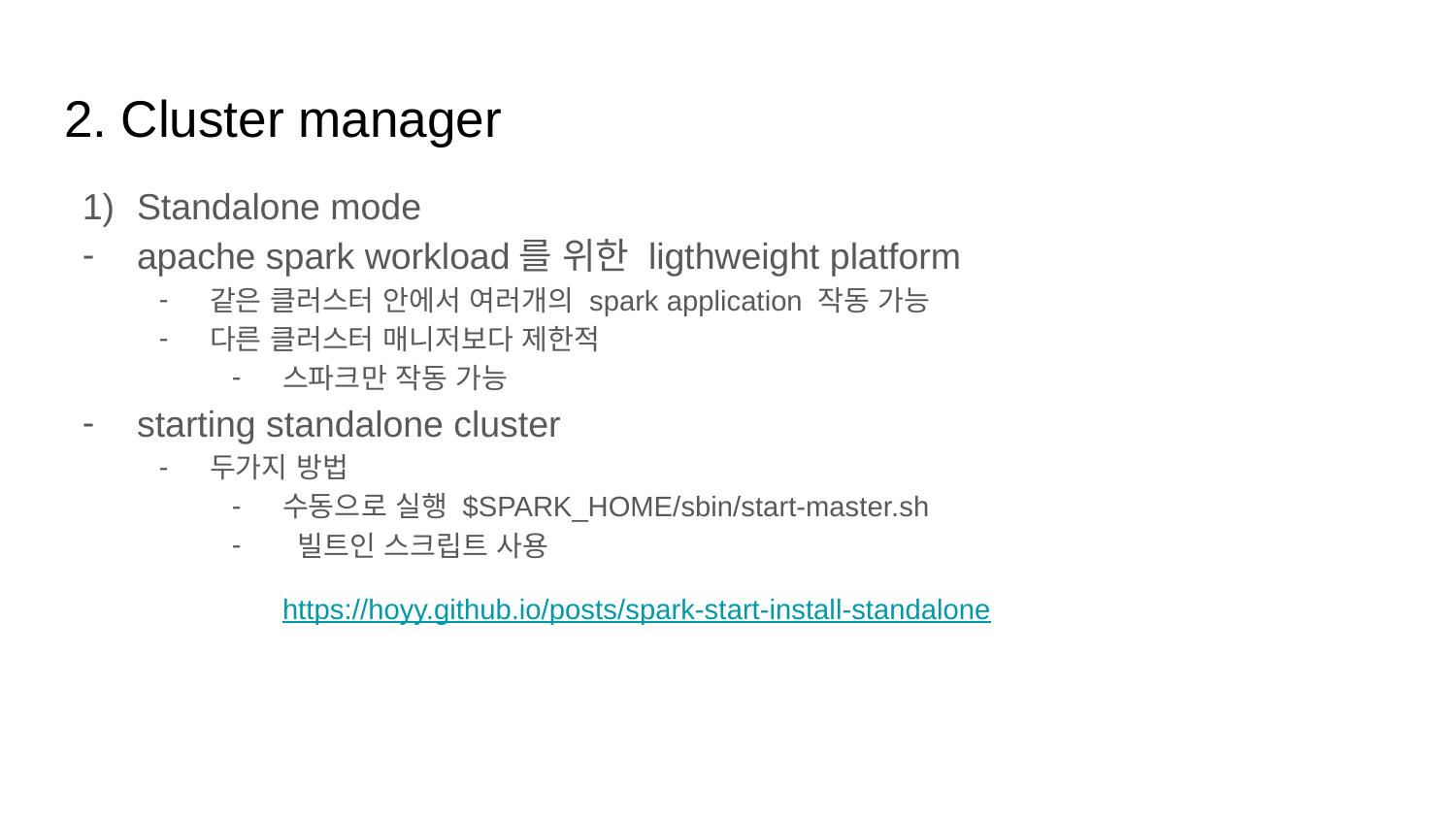

# 2. Cluster manager
Standalone mode
apache spark workload를 위한 ligthweight platform
같은 클러스터 안에서 여러개의 spark application 작동 가능
다른 클러스터 매니저보다 제한적
스파크만 작동 가능
starting standalone cluster
두가지 방법
수동으로 실행 $SPARK_HOME/sbin/start-master.sh
 빌트인 스크립트 사용
https://hoyy.github.io/posts/spark-start-install-standalone